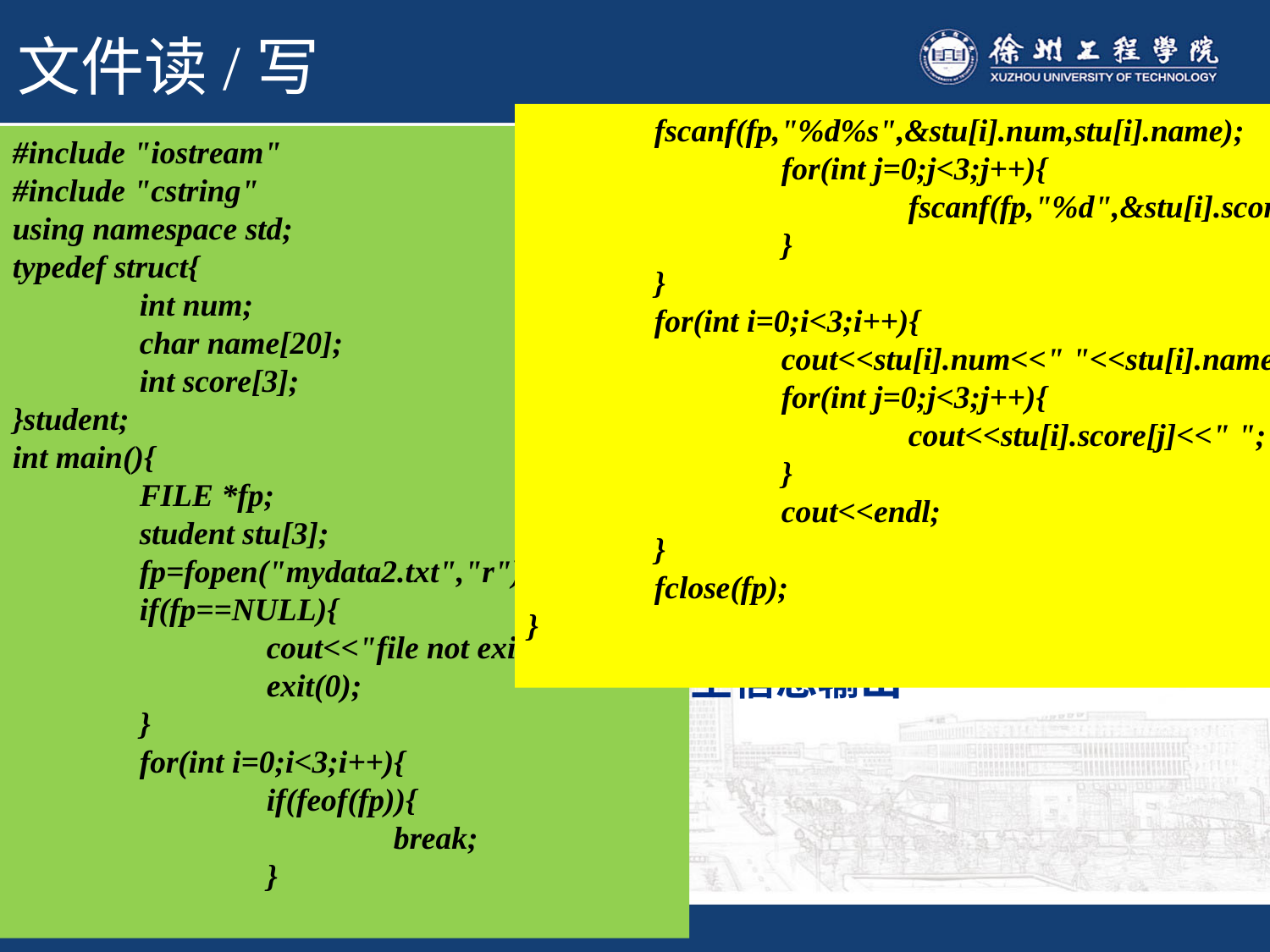

# 文件读/写
	fscanf(fp,"%d%s",&stu[i].num,stu[i].name);
		for(int j=0;j<3;j++){
			fscanf(fp,"%d",&stu[i].score[j]);
		}
	}
	for(int i=0;i<3;i++){
		cout<<stu[i].num<<" "<<stu[i].name;
		for(int j=0;j<3;j++){
			cout<<stu[i].score[j]<<" ";
		}
		cout<<endl;
	}
	fclose(fp);
}

#include "iostream"
#include "cstring"
using namespace std;
typedef struct{
	int num;
	char name[20];
	int score[3];
}student;
int main(){
	FILE *fp;
	student stu[3];
	fp=fopen("mydata2.txt","r");
	if(fp==NULL){
		cout<<"file not exist!";
		exit(0);
	}
	for(int i=0;i<3;i++){
		if(feof(fp)){
			break;
		}

格式化读/写函数
格式化读函数
格式：fscanf(文件指针,"格式符",输入变量首地址表);
从fp所指文件按格式串读入数据，执行成功返回读得的数据项个数；若在读第1项前已到达文件结束处，则返回EOF。
举例
将mydata2.txt中3个学生信息输出